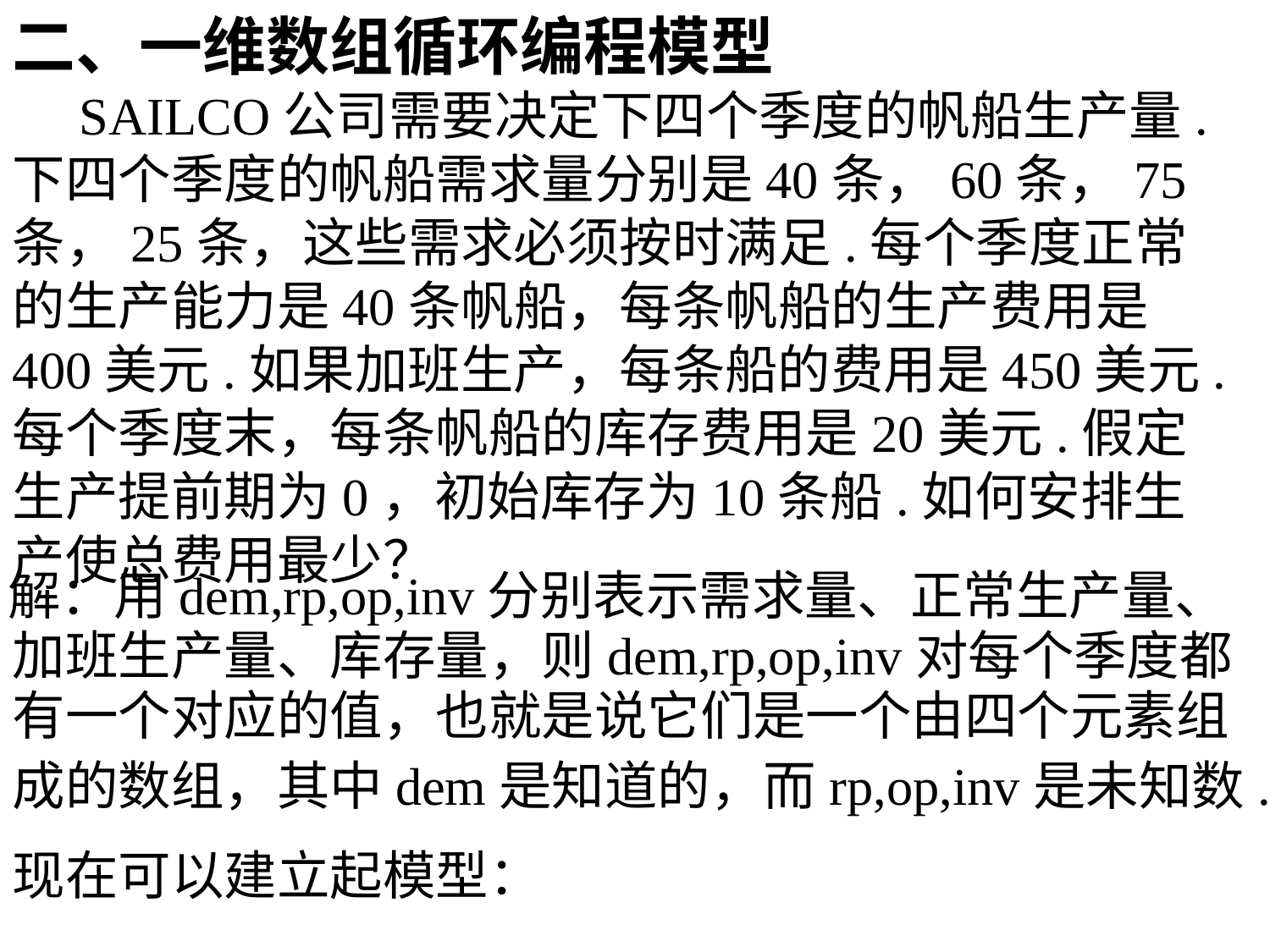

二、一维数组循环编程模型
     SAILCO公司需要决定下四个季度的帆船生产量.下四个季度的帆船需求量分别是40条，60条，75条，25条，这些需求必须按时满足.每个季度正常的生产能力是40条帆船，每条帆船的生产费用是400美元.如果加班生产，每条船的费用是450美元.每个季度末，每条帆船的库存费用是20美元.假定生产提前期为0，初始库存为10条船.如何安排生产使总费用最少？
解：用dem,rp,op,inv分别表示需求量、正常生产量、
加班生产量、库存量，则dem,rp,op,inv对每个季度都
有一个对应的值，也就是说它们是一个由四个元素组
成的数组，其中dem是知道的，而rp,op,inv是未知数.
现在可以建立起模型：